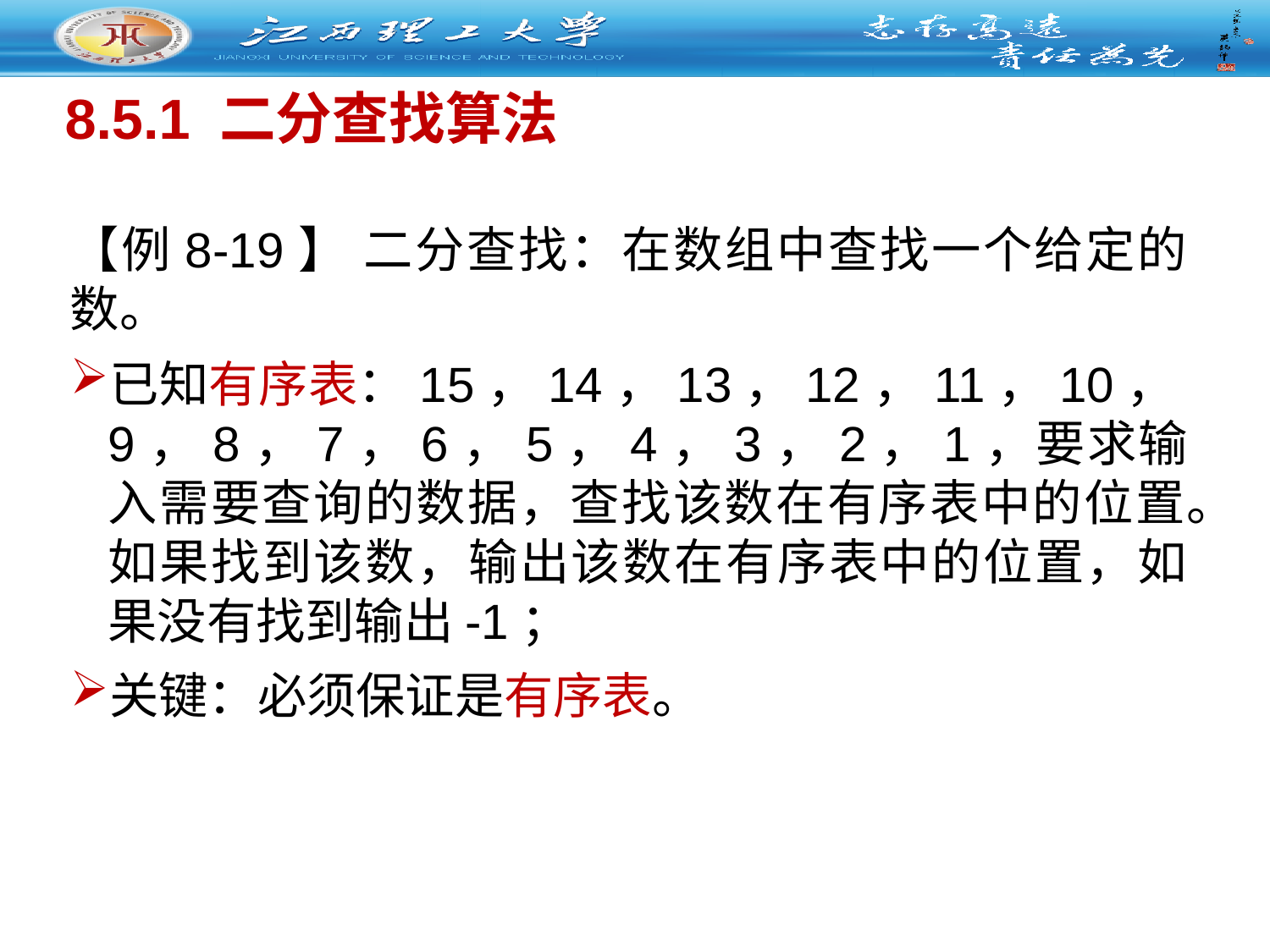

8.5.1 二分查找算法
【例8-19】 二分查找：在数组中查找一个给定的数。
已知有序表：15，14，13，12，11，10，9，8，7，6，5，4，3，2，1，要求输入需要查询的数据，查找该数在有序表中的位置。如果找到该数，输出该数在有序表中的位置，如果没有找到输出-1；
关键：必须保证是有序表。